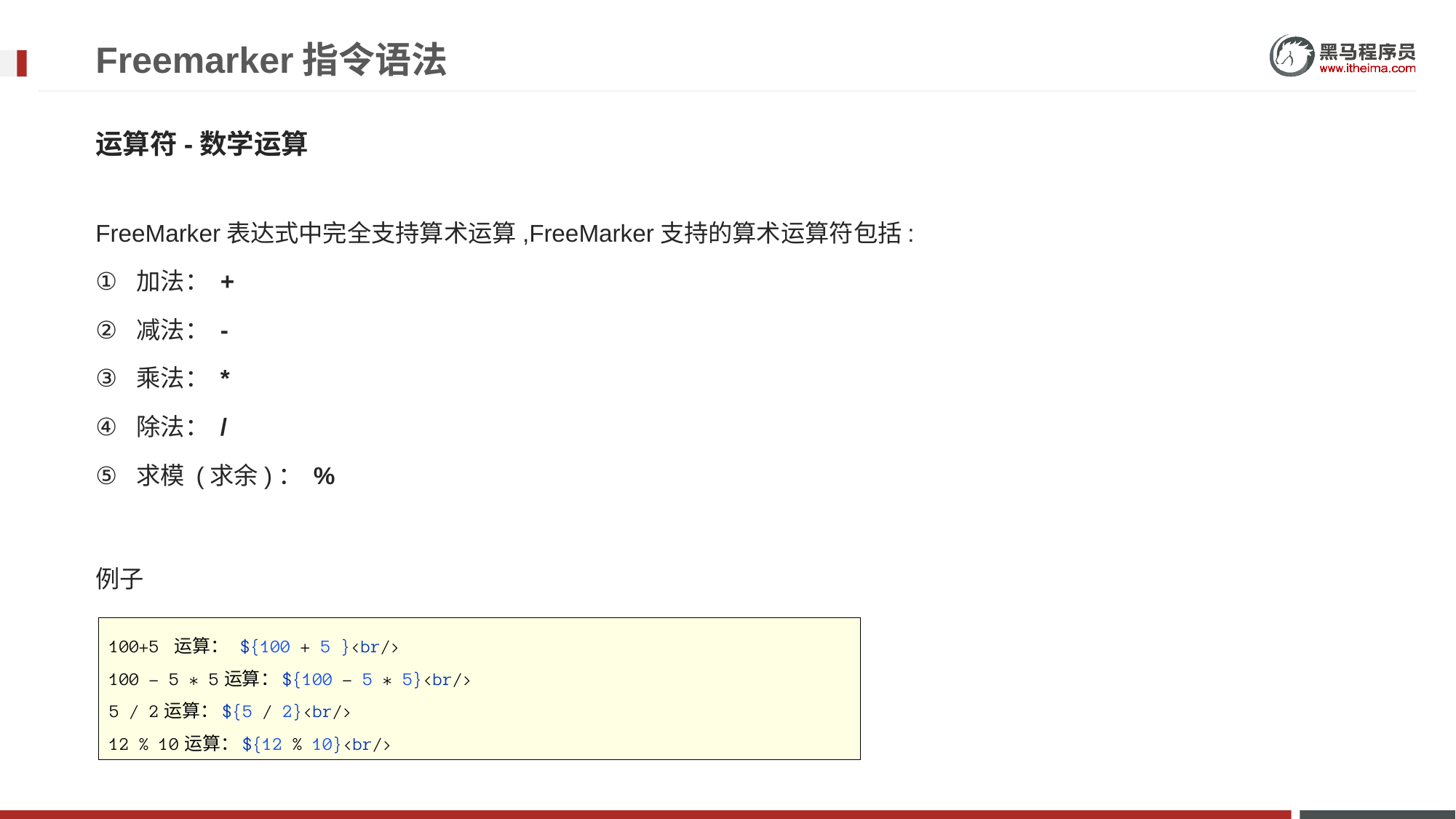

# Freemarker指令语法
运算符-数学运算
FreeMarker表达式中完全支持算术运算,FreeMarker支持的算术运算符包括:
加法： +
减法： -
乘法： *
除法： /
求模 (求余)： %
例子
100+5 运算：  ${100 + 5 }<br/>
100 - 5 * 5运算：${100 - 5 * 5}<br/>
5 / 2运算：${5 / 2}<br/>
12 % 10运算：${12 % 10}<br/>